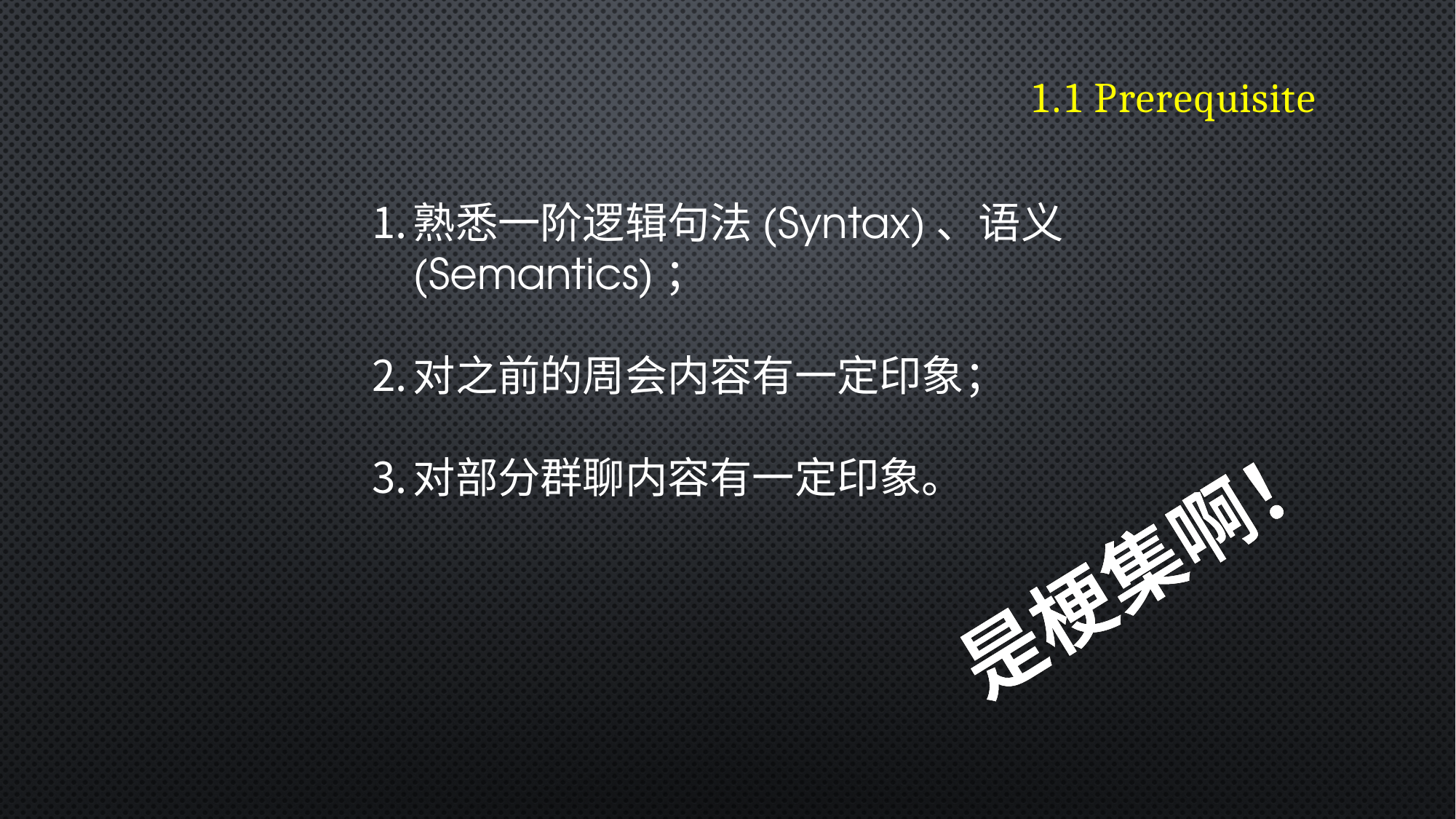

1.1 Prerequisite
熟悉一阶逻辑句法(Syntax)、语义(Semantics)；

对之前的周会内容有一定印象；

对部分群聊内容有一定印象。

是梗集啊！